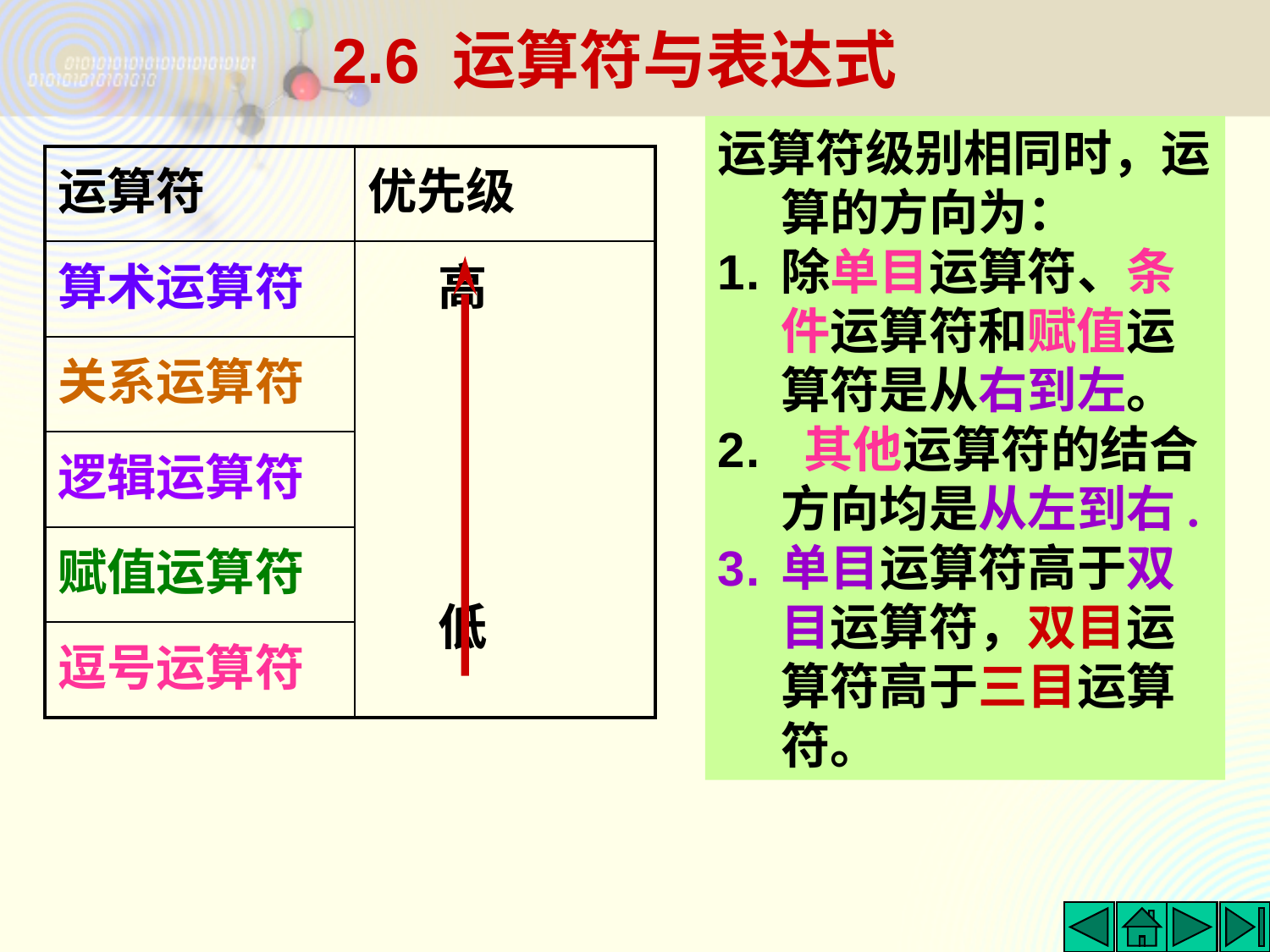

# 2.6 运算符与表达式
运算符级别相同时，运算的方向为：
除单目运算符、条件运算符和赋值运算符是从右到左。
 其他运算符的结合方向均是从左到右.
单目运算符高于双目运算符，双目运算符高于三目运算符。
| 运算符 | 优先级 |
| --- | --- |
| 算术运算符 | 高 低 |
| 关系运算符 |  |
| 逻辑运算符 |  |
| 赋值运算符 |  |
| 逗号运算符 |  |